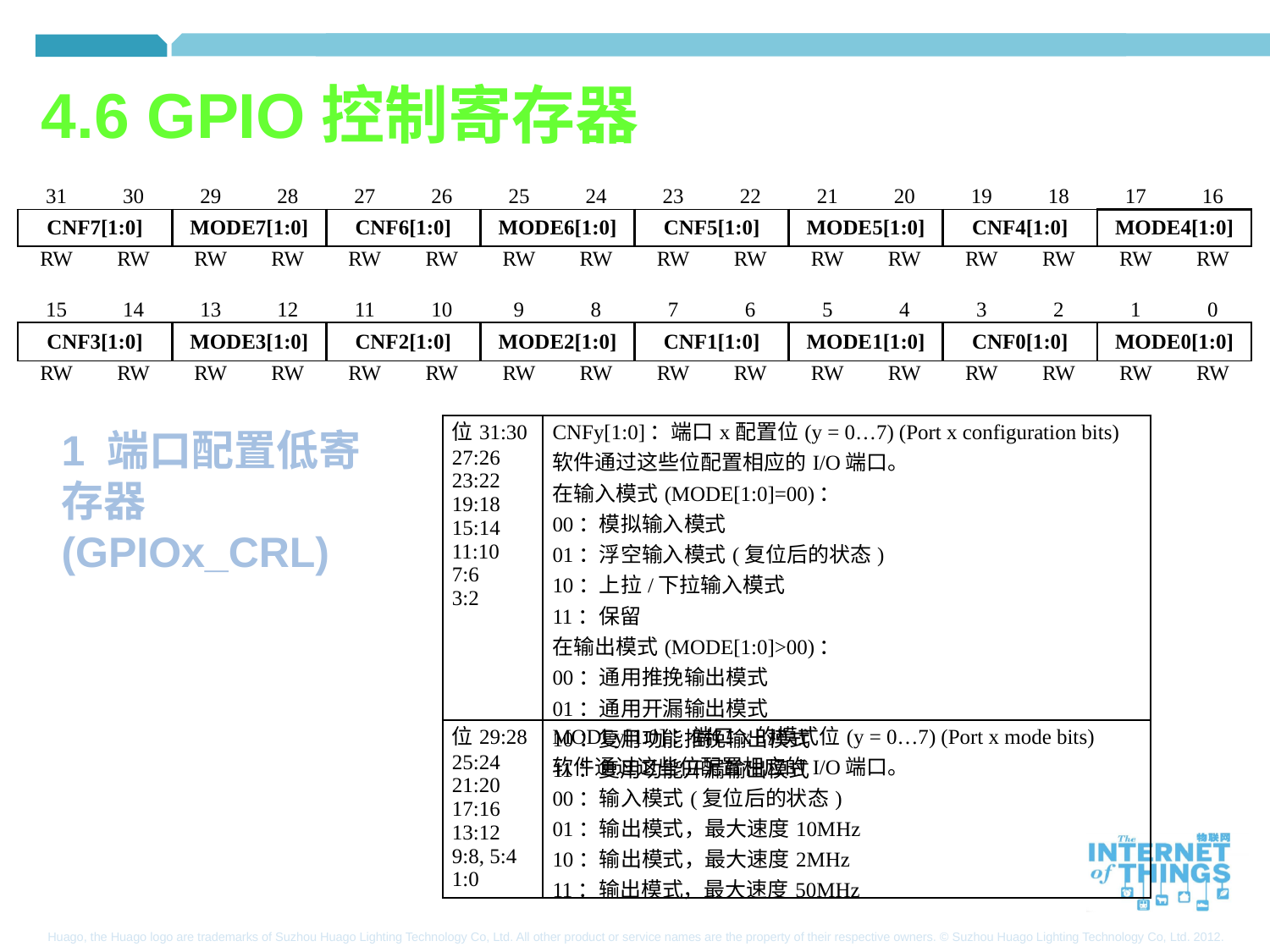

4.6 GPIO控制寄存器
| 31 | 30 | 29 | 28 | 27 | 26 | 25 | 24 | 23 | 22 | 21 | 20 | 19 | 18 | 17 | 16 |
| --- | --- | --- | --- | --- | --- | --- | --- | --- | --- | --- | --- | --- | --- | --- | --- |
| CNF7[1:0] |  | MODE7[1:0] |  | CNF6[1:0] |  | MODE6[1:0] |  | CNF5[1:0] |  | MODE5[1:0] |  | CNF4[1:0] |  | MODE4[1:0] |  |
| RW | RW | RW | RW | RW | RW | RW | RW | RW | RW | RW | RW | RW | RW | RW | RW |
|  |  |  |  |  |  |  |  |  |  |  |  |  |  |  |  |
| 15 | 14 | 13 | 12 | 11 | 10 | 9 | 8 | 7 | 6 | 5 | 4 | 3 | 2 | 1 | 0 |
| CNF3[1:0] |  | MODE3[1:0] |  | CNF2[1:0] |  | MODE2[1:0] |  | CNF1[1:0] |  | MODE1[1:0] |  | CNF0[1:0] |  | MODE0[1:0] |  |
| RW | RW | RW | RW | RW | RW | RW | RW | RW | RW | RW | RW | RW | RW | RW | RW |
| 位31:30 27:26 23:22 19:18 15:14 11:10 7:6 3:2 | CNFy[1:0]：端口x配置位(y = 0…7) (Port x configuration bits) 软件通过这些位配置相应的I/O端口。 在输入模式(MODE[1:0]=00)： 00：模拟输入模式 01：浮空输入模式(复位后的状态) 10：上拉/下拉输入模式 11：保留 在输出模式(MODE[1:0]>00)： 00：通用推挽输出模式 01：通用开漏输出模式 10：复用功能推挽输出模式 11：复用功能开漏输出模式 |
| --- | --- |
| 位29:28 25:24 21:20 17:16 13:12 9:8, 5:4 1:0 | MODEy[1:0]：端口x的模式位(y = 0…7) (Port x mode bits) 软件通过这些位配置相应的I/O端口。 00：输入模式(复位后的状态) 01：输出模式，最大速度10MHz 10：输出模式，最大速度2MHz 11：输出模式，最大速度50MHz |
1 端口配置低寄存器(GPIOx_CRL)